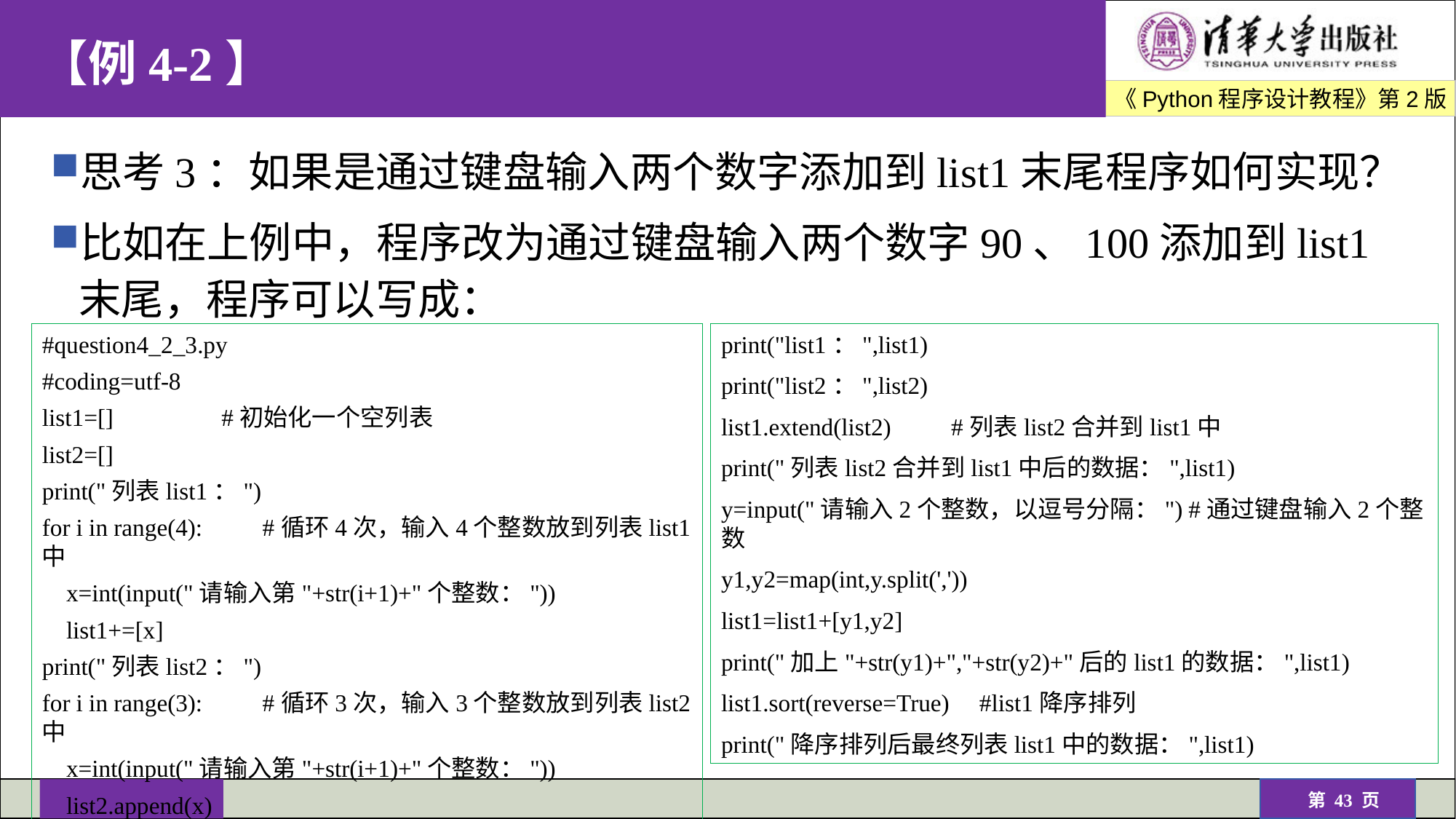

# 【例4-2】
思考3：如果是通过键盘输入两个数字添加到list1末尾程序如何实现？
比如在上例中，程序改为通过键盘输入两个数字90、100添加到list1末尾，程序可以写成：
#question4_2_3.py
#coding=utf-8
list1=[]                  #初始化一个空列表
list2=[]
print("列表list1：")
for i in range(4):          #循环4次，输入4个整数放到列表list1中
    x=int(input("请输入第"+str(i+1)+"个整数："))
    list1+=[x]
print("列表list2：")
for i in range(3):          #循环3次，输入3个整数放到列表list2中
    x=int(input("请输入第"+str(i+1)+"个整数："))
    list2.append(x)
print("list1：",list1)
print("list2：",list2)
list1.extend(list2)          #列表list2合并到list1中
print("列表list2合并到list1中后的数据：",list1)
y=input("请输入2个整数，以逗号分隔：") #通过键盘输入2个整数
y1,y2=map(int,y.split(','))
list1=list1+[y1,y2]
print("加上"+str(y1)+","+str(y2)+"后的list1的数据：",list1)
list1.sort(reverse=True)     #list1降序排列
print("降序排列后最终列表list1中的数据：",list1)